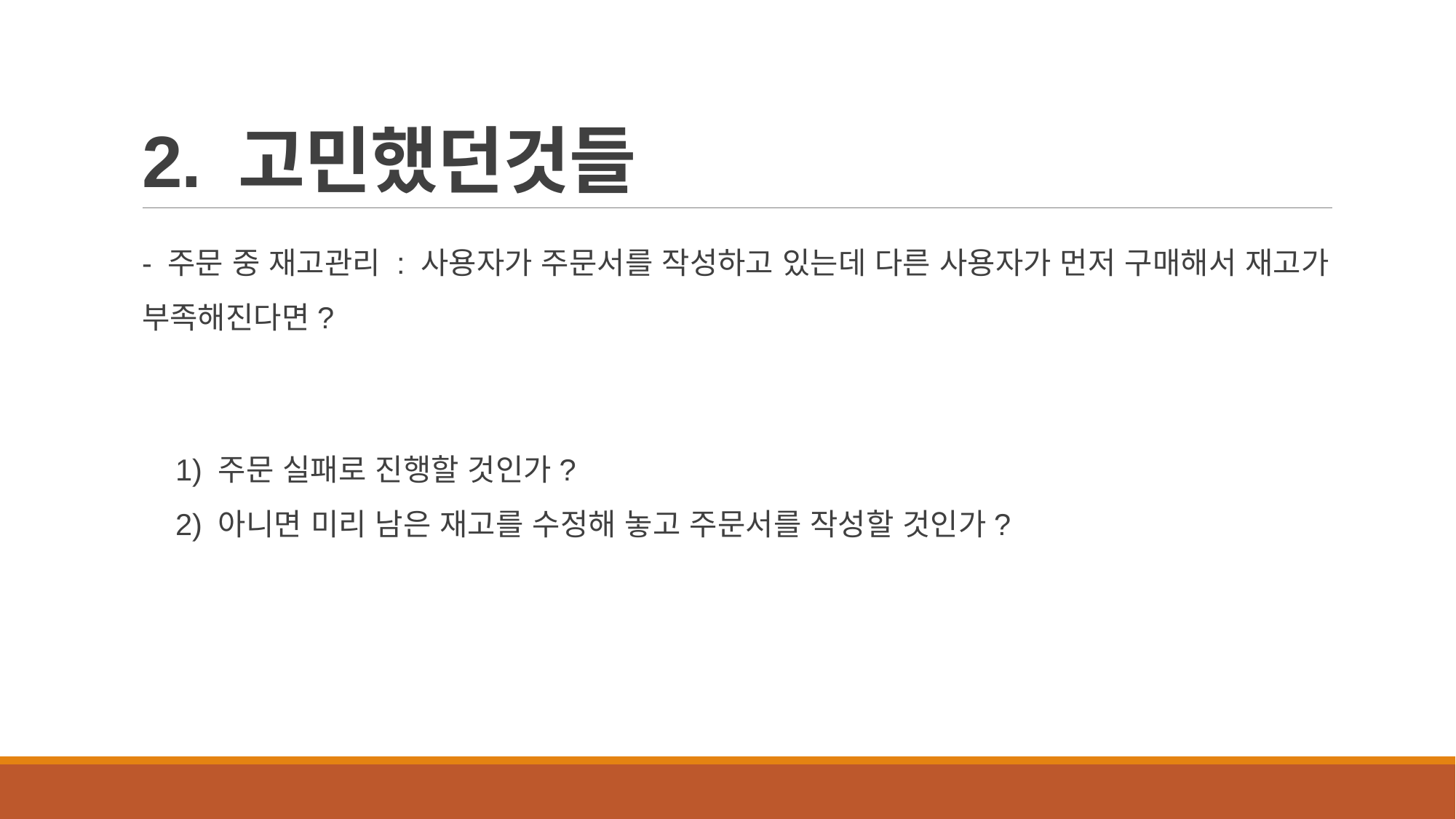

# 2. 고민했던것들
- 주문 중 재고관리 : 사용자가 주문서를 작성하고 있는데 다른 사용자가 먼저 구매해서 재고가 부족해진다면?

    1) 주문 실패로 진행할 것인가?
    2) 아니면 미리 남은 재고를 수정해 놓고 주문서를 작성할 것인가?